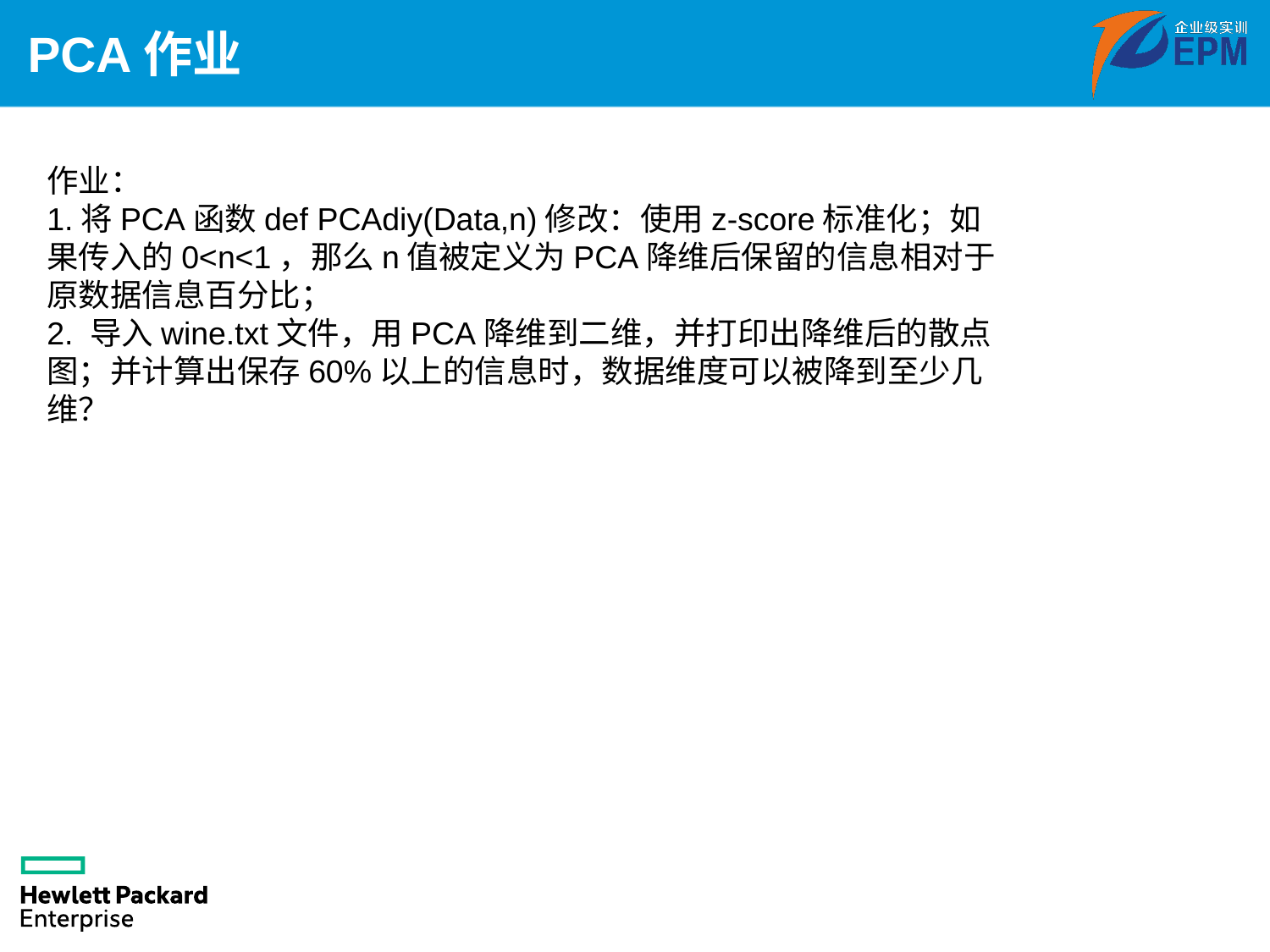

# PCA作业
作业：
1.将PCA函数def PCAdiy(Data,n)修改：使用z-score标准化；如果传入的0<n<1，那么n值被定义为PCA降维后保留的信息相对于原数据信息百分比；
2. 导入wine.txt文件，用PCA降维到二维，并打印出降维后的散点图；并计算出保存60%以上的信息时，数据维度可以被降到至少几维？